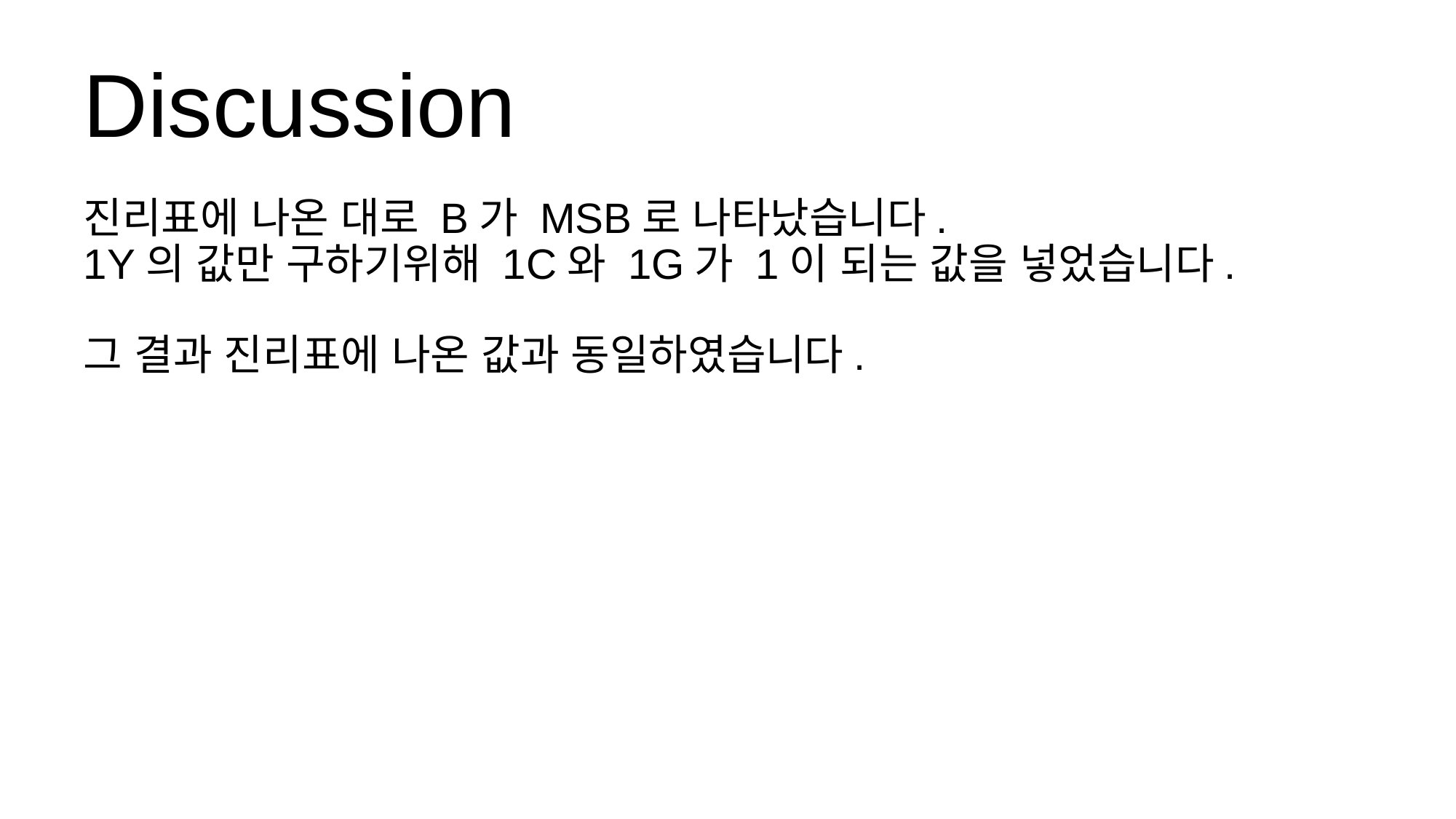

# Discussion
진리표에 나온 대로 B가 MSB로 나타났습니다.
1Y의 값만 구하기위해 1C와 1G가 1이 되는 값을 넣었습니다.

그 결과 진리표에 나온 값과 동일하였습니다.